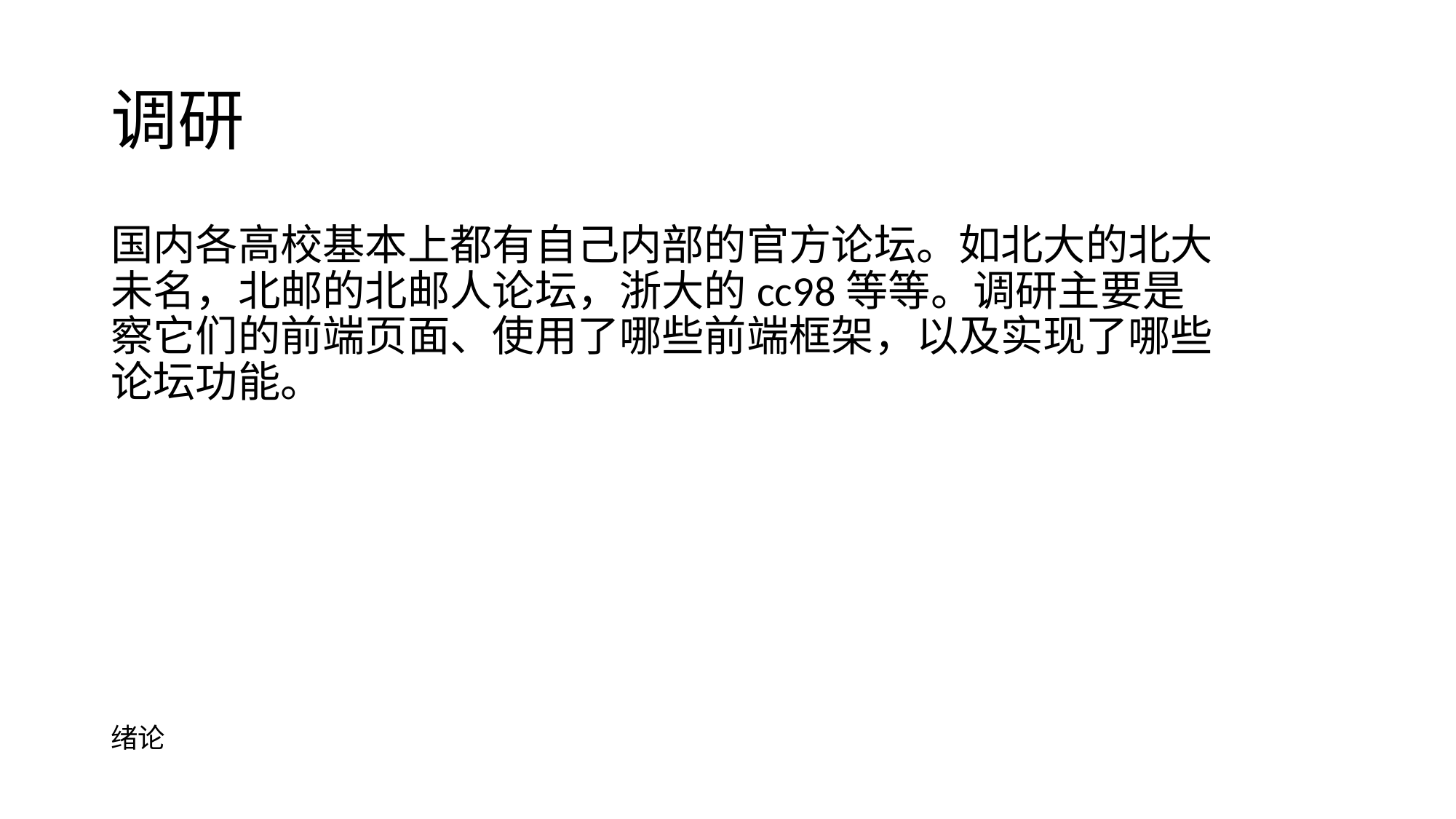

# 调研
国内各高校基本上都有自己内部的官方论坛。如北大的北大未名，北邮的北邮人论坛，浙大的cc98等等。调研主要是察它们的前端页面、使用了哪些前端框架，以及实现了哪些论坛功能。
绪论
4